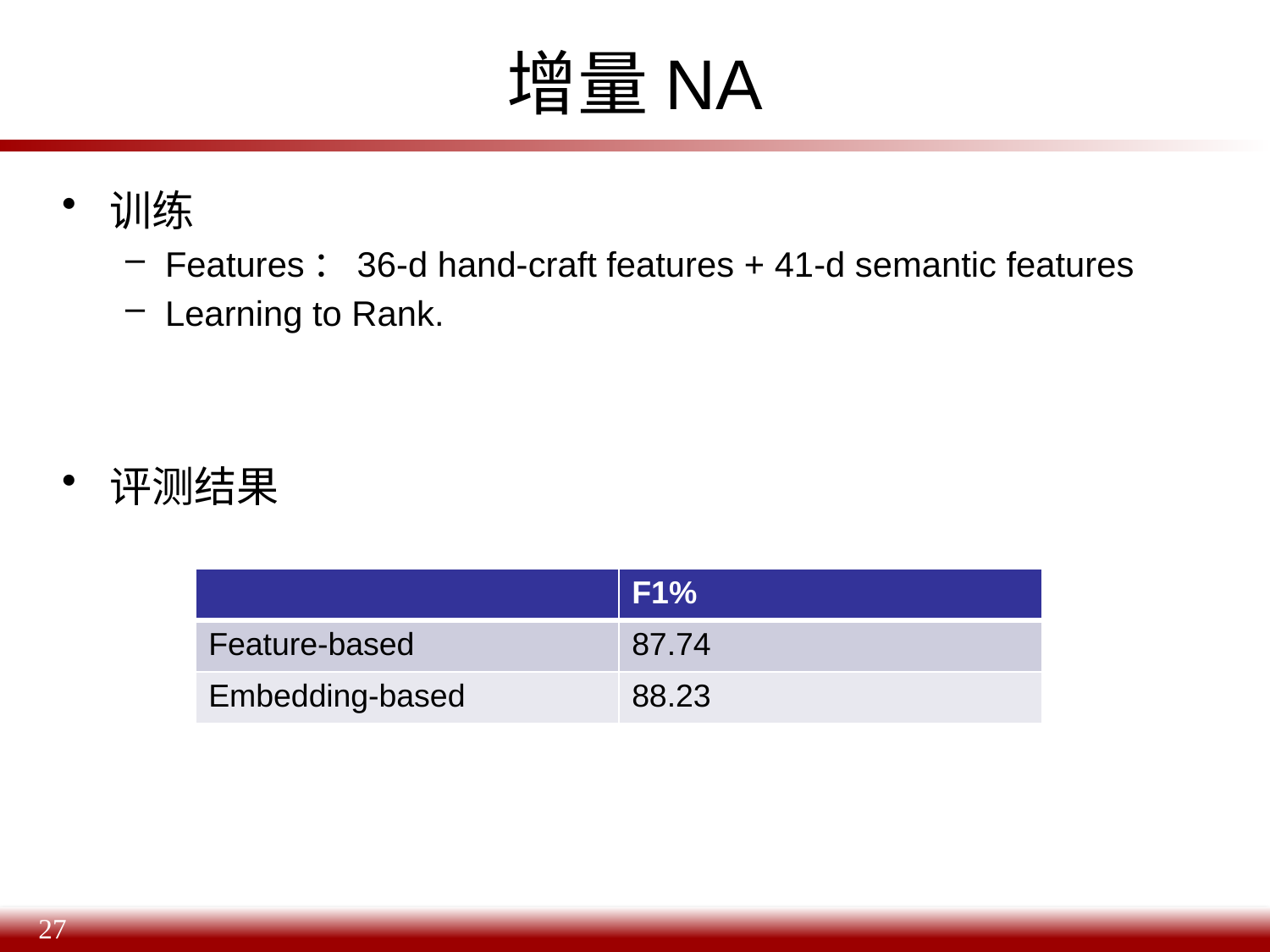

# 增量NA
训练
Features：36-d hand-craft features + 41-d semantic features
Learning to Rank.

评测结果

|  | F1% |
| --- | --- |
| Feature-based | 87.74 |
| Embedding-based | 88.23 |